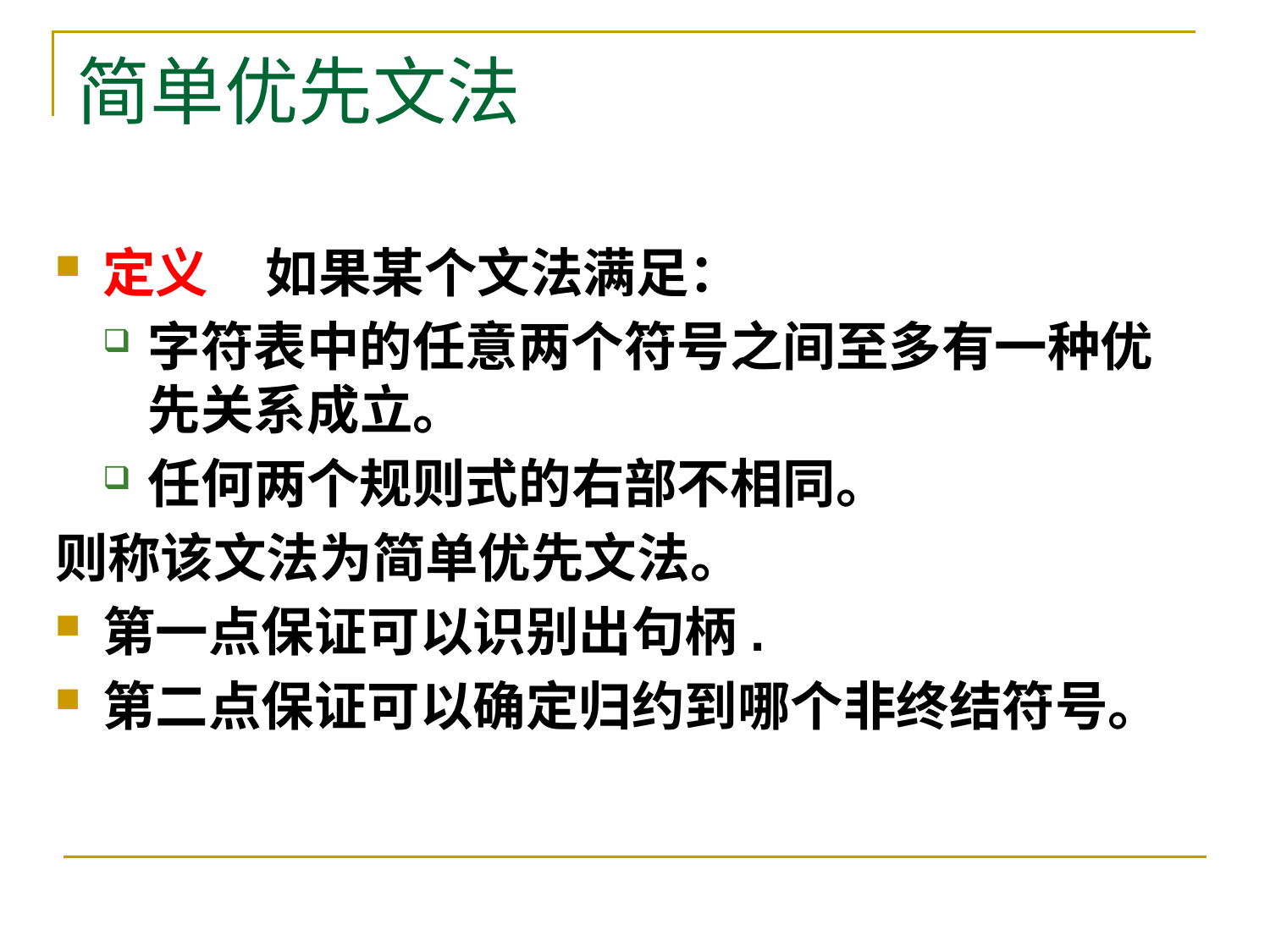

# 简单优先文法
定义	   如果某个文法满足：
字符表中的任意两个符号之间至多有一种优先关系成立。
任何两个规则式的右部不相同。
则称该文法为简单优先文法。
第一点保证可以识别出句柄.
第二点保证可以确定归约到哪个非终结符号。
24